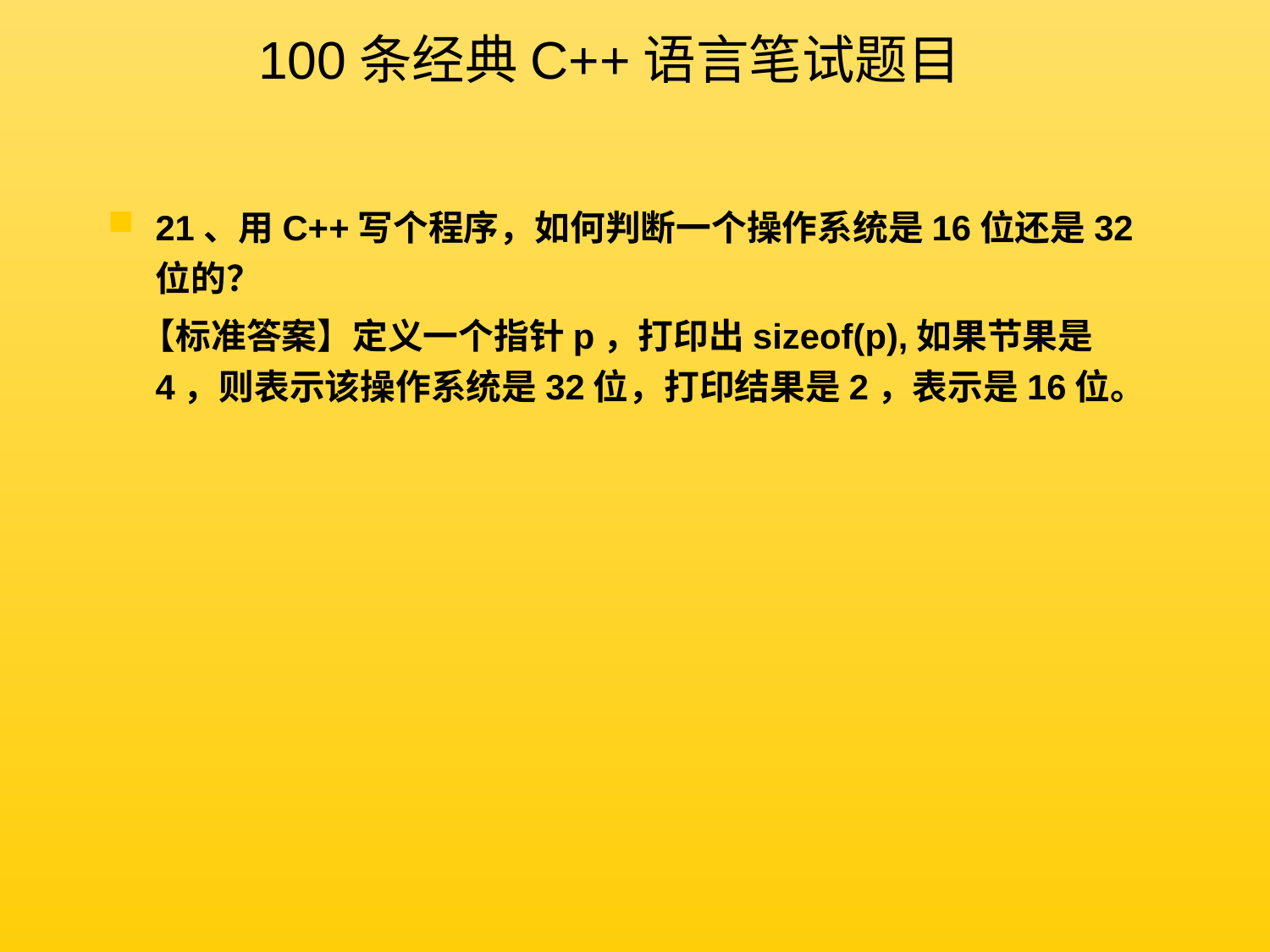

100条经典C++语言笔试题目
21、用C++写个程序，如何判断一个操作系统是16位还是32位的？
   【标准答案】定义一个指针p，打印出sizeof(p),如果节果是4，则表示该操作系统是32位，打印结果是2，表示是16位。